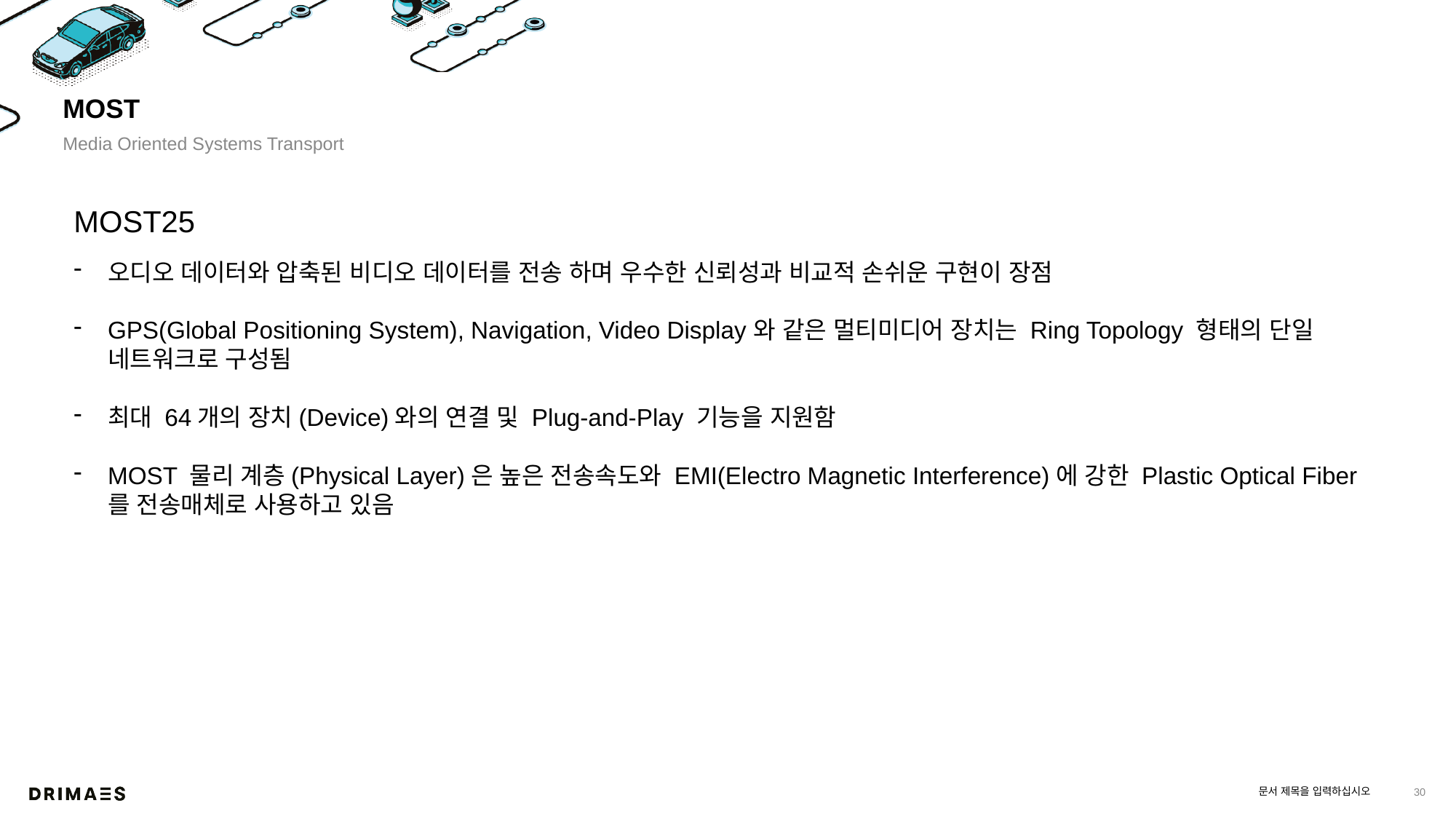

# MOST
Media Oriented Systems Transport

MOST25
오디오 데이터와 압축된 비디오 데이터를 전송 하며 우수한 신뢰성과 비교적 손쉬운 구현이 장점

GPS(Global Positioning System), Navigation, Video Display와 같은 멀티미디어 장치는 Ring Topology 형태의 단일 네트워크로 구성됨

최대 64개의 장치(Device)와의 연결 및 Plug-and-Play 기능을 지원함

MOST 물리 계층(Physical Layer)은 높은 전송속도와 EMI(Electro Magnetic Interference)에 강한 Plastic Optical Fiber를 전송매체로 사용하고 있음
문서 제목을 입력하십시오